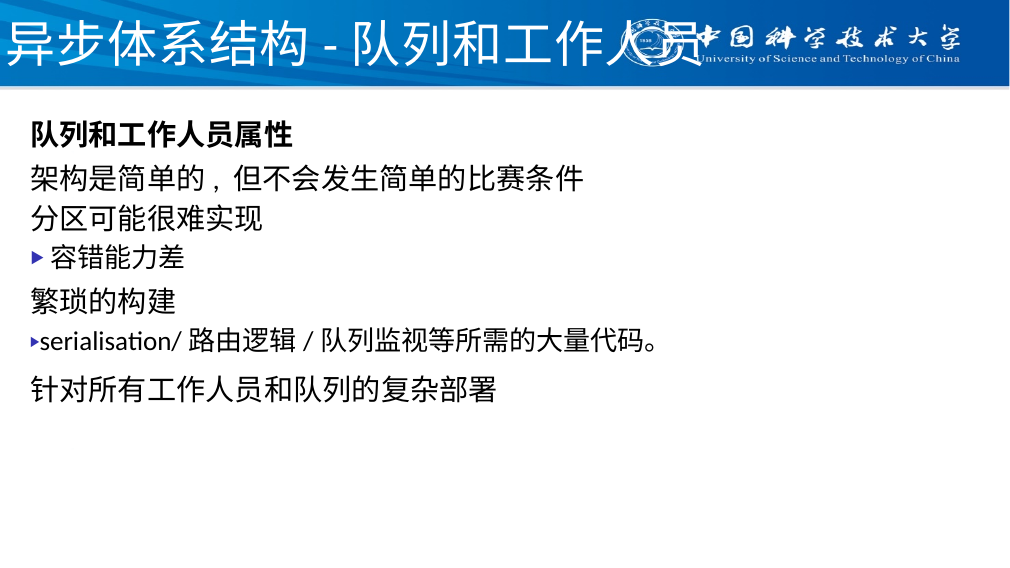

# 异步体系结构-队列和工作人员
队列和工作人员属性
架构是简单的, 但不会发生简单的比赛条件
分区可能很难实现
▶容错能力差
繁琐的构建
▶serialisation/路由逻辑/队列监视等所需的大量代码。
针对所有工作人员和队列的复杂部署